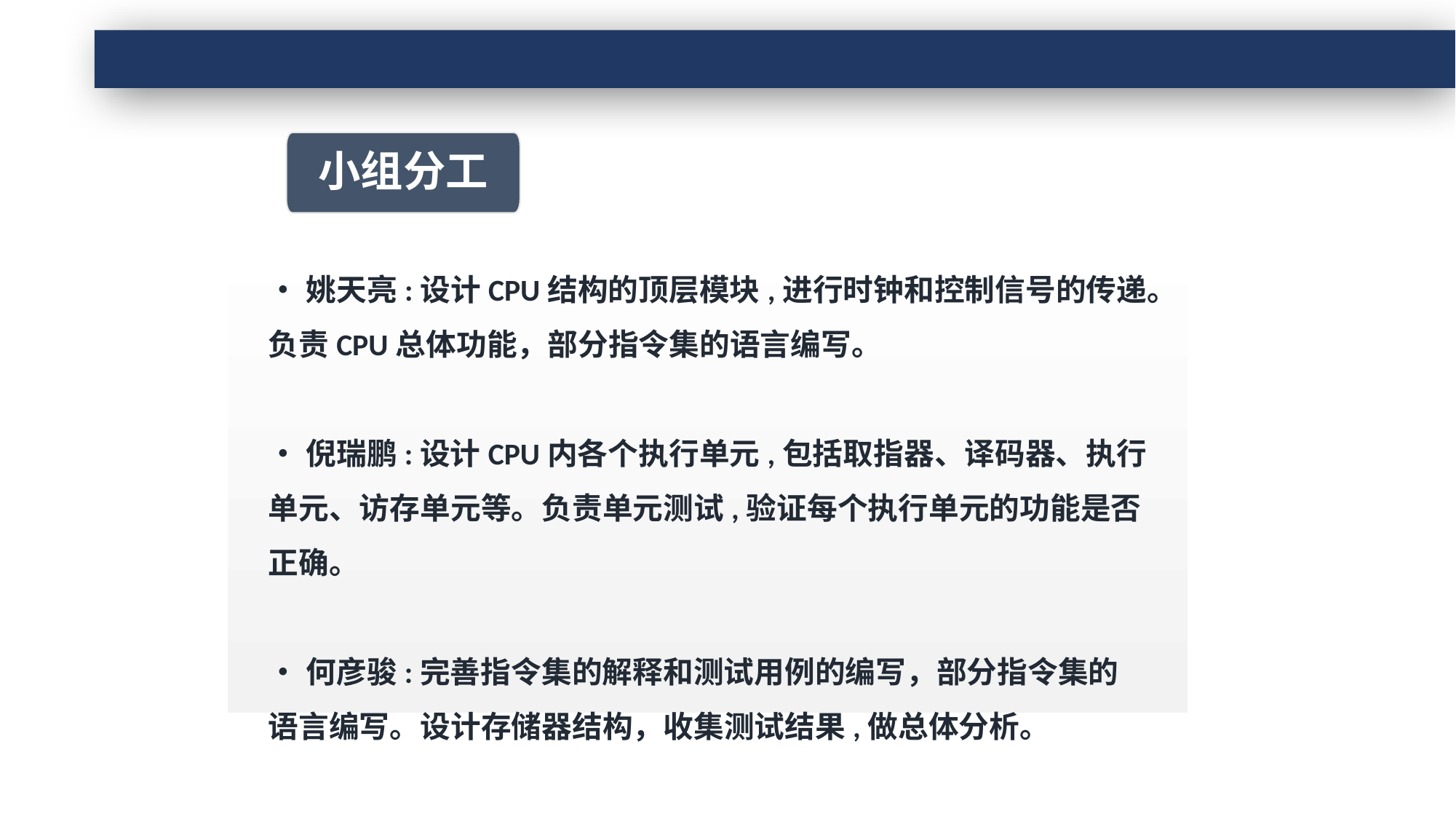

小组分工
•姚天亮:设计CPU结构的顶层模块,进行时钟和控制信号的传递。负责CPU总体功能，部分指令集的语言编写。

•倪瑞鹏:设计CPU内各个执行单元,包括取指器、译码器、执行单元、访存单元等。负责单元测试,验证每个执行单元的功能是否正确。

•何彦骏:完善指令集的解释和测试用例的编写，部分指令集的语言编写。设计存储器结构，收集测试结果,做总体分析。